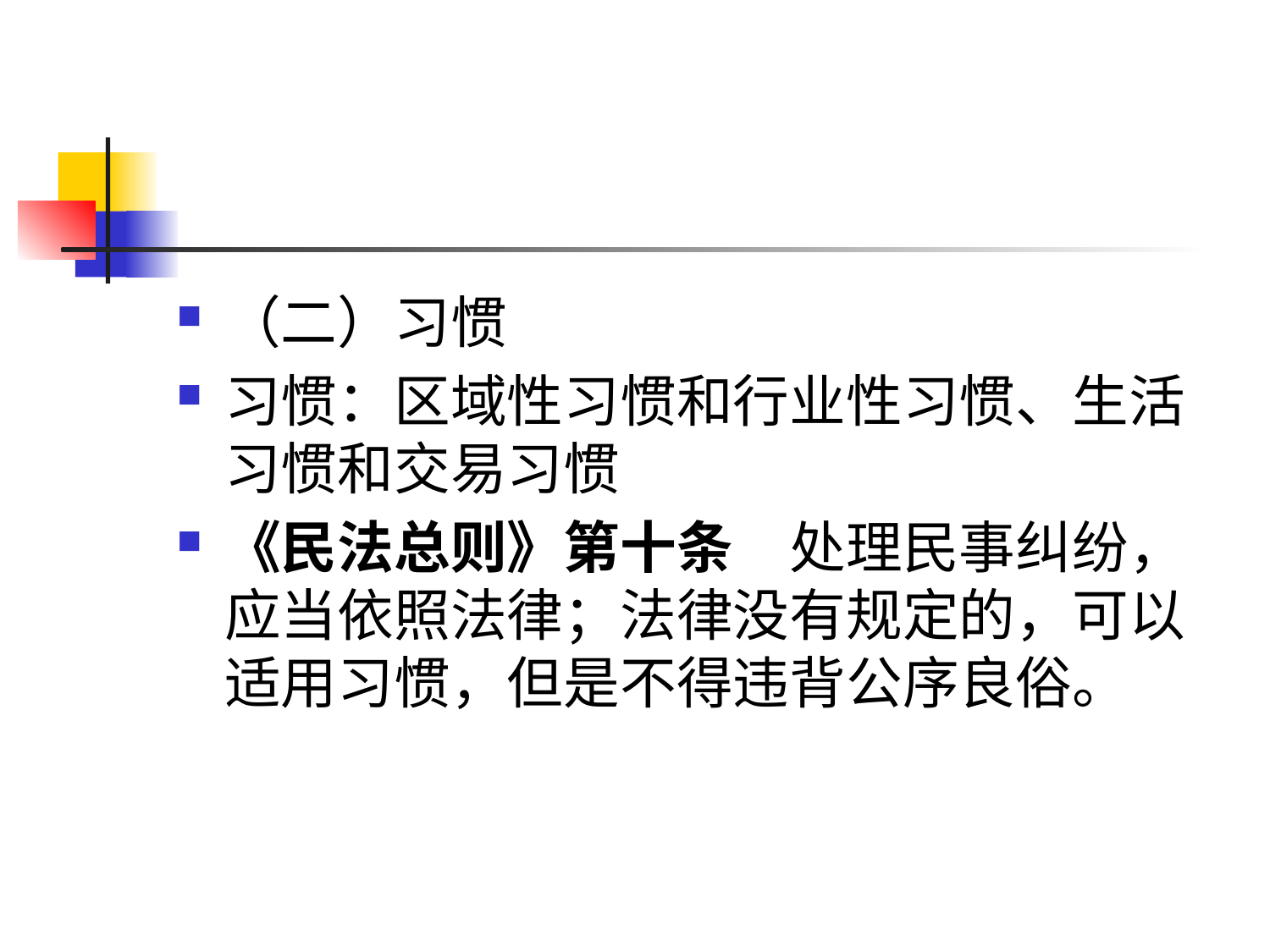

#
（二）习惯
习惯：区域性习惯和行业性习惯、生活习惯和交易习惯
《民法总则》第十条　处理民事纠纷，应当依照法律；法律没有规定的，可以适用习惯，但是不得违背公序良俗。